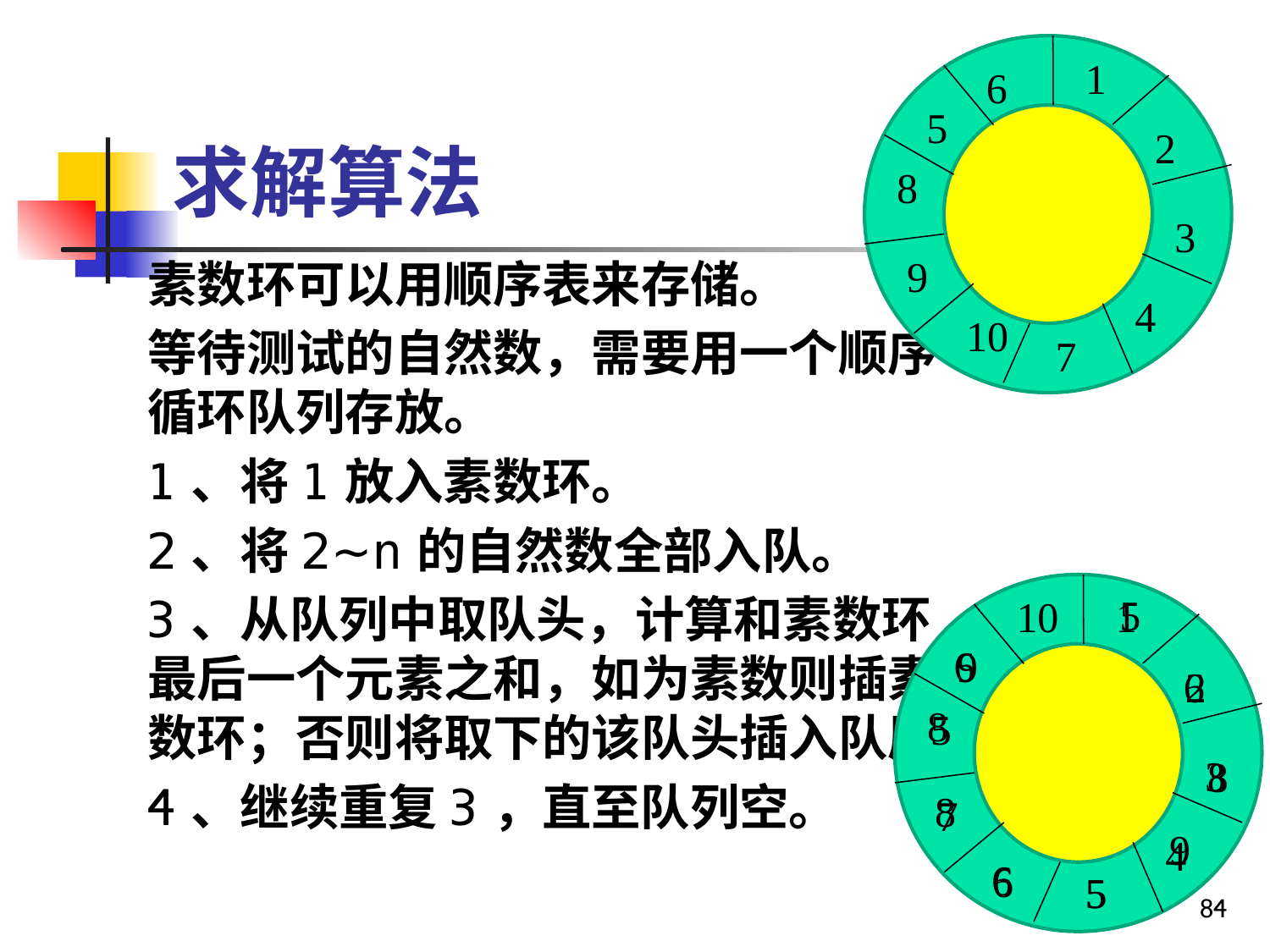

1
6
5

2
# 求解算法
8
3
9
素数环可以用顺序表来存储。
等待测试的自然数，需要用一个顺序循环队列存放。
1、将1放入素数环。
2、将2~n的自然数全部入队。
3、从队列中取队头，计算和素数环最后一个元素之和，如为素数则插素数环；否则将取下的该队头插入队尾
4、继续重复3，直至队列空。
4
10
7

5
10
1
6
9

2
6
8
5
3
8
8
7
9
4
6
6
5
5
84